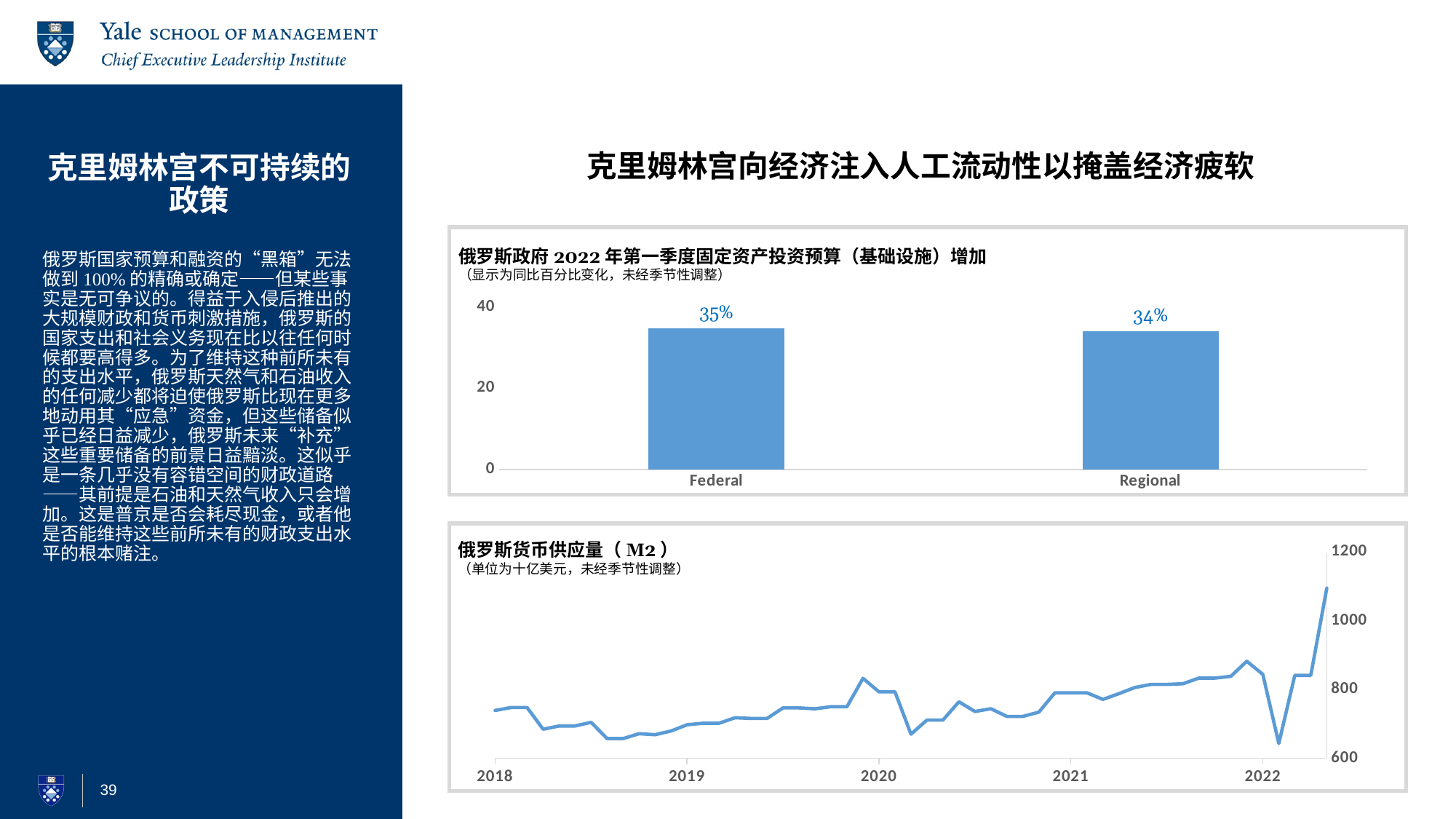

# 克里姆林宫不可持续的政策
克里姆林宫向经济注入人工流动性以掩盖经济疲软

俄罗斯政府2022年第一季度固定资产投资预算（基础设施）增加
（显示为同比百分比变化，未经季节性调整）
俄罗斯国家预算和融资的“黑箱”无法做到100%的精确或确定——但某些事实是无可争议的。得益于入侵后推出的大规模财政和货币刺激措施，俄罗斯的国家支出和社会义务现在比以往任何时候都要高得多。为了维持这种前所未有的支出水平，俄罗斯天然气和石油收入的任何减少都将迫使俄罗斯比现在更多地动用其“应急”资金，但这些储备似乎已经日益减少，俄罗斯未来“补充”这些重要储备的前景日益黯淡。这似乎是一条几乎没有容错空间的财政道路——其前提是石油和天然气收入只会增加。这是普京是否会耗尽现金，或者他是否能维持这些前所未有的财政支出水平的根本赌注。

### Chart

| Category | Q1 2022 |
|---|---|
| Federal | 34.8 |
| Regional | 34.1 |
俄罗斯货币供应量（M2）
（单位为十亿美元，未经季节性调整）

### Chart

| Category |  |
|---|---|
|  | None |
| 44712 | 1095.46 |
| 44681 | 841.31 |
| 44651 | 841.31 |
| 44620 | 643.0 |
| 44592 | 844.32 |
| 44561 | 882.46 |
| 44530 | 838.56 |
| 44500 | 833.27 |
| 44469 | 833.27 |
| 44439 | 816.85 |
| 44408 | 814.93 |
| 44377 | 814.93 |
| 44347 | 806.02 |
| 44316 | 788.01 |
| 44286 | 771.3 |
| 44255 | 790.55 |
| 44227 | 790.55 |
| 44196 | 790.55 |
| 44165 | 734.27 |
| 44135 | 721.69 |
| 44104 | 721.69 |
| 44074 | 744.13 |
| 44043 | 736.13 |
| 44012 | 764.24 |
| 43982 | 711.1 |
| 43951 | 711.1 |
| 43921 | 670.0 |
| 43890 | 793.26 |
| 43861 | 793.26 |
| 43830 | 832.67 |
| 43799 | 750.11 |
| 43769 | 750.11 |
| 43738 | 743.93 |
| 43708 | 746.58 |
| 43677 | 746.58 |
| 43646 | 715.89 |
| 43616 | 715.89 |
| 43585 | 717.85 |
| 43555 | 701.81 |
| 43524 | 701.81 |
| 43496 | 697.49 |
| 43465 | 679.26 |
| 43434 | 668.6 |
| 43404 | 671.37 |
| 43373 | 657.18 |
| 43343 | 657.18 |
| 43312 | 704.55 |
| 43281 | 693.9 |
| 43251 | 693.9 |
| 43220 | 684.42 |
| 43190 | 747.67 |
| 43159 | 747.67 |
| 43131 | 739.1 |
39
来源：耶鲁大学首席执行官领导力学院、摩根士丹利、俄罗斯联邦国家统计局、彭博社、摩根大通、美国银行全球研究部、瑞银